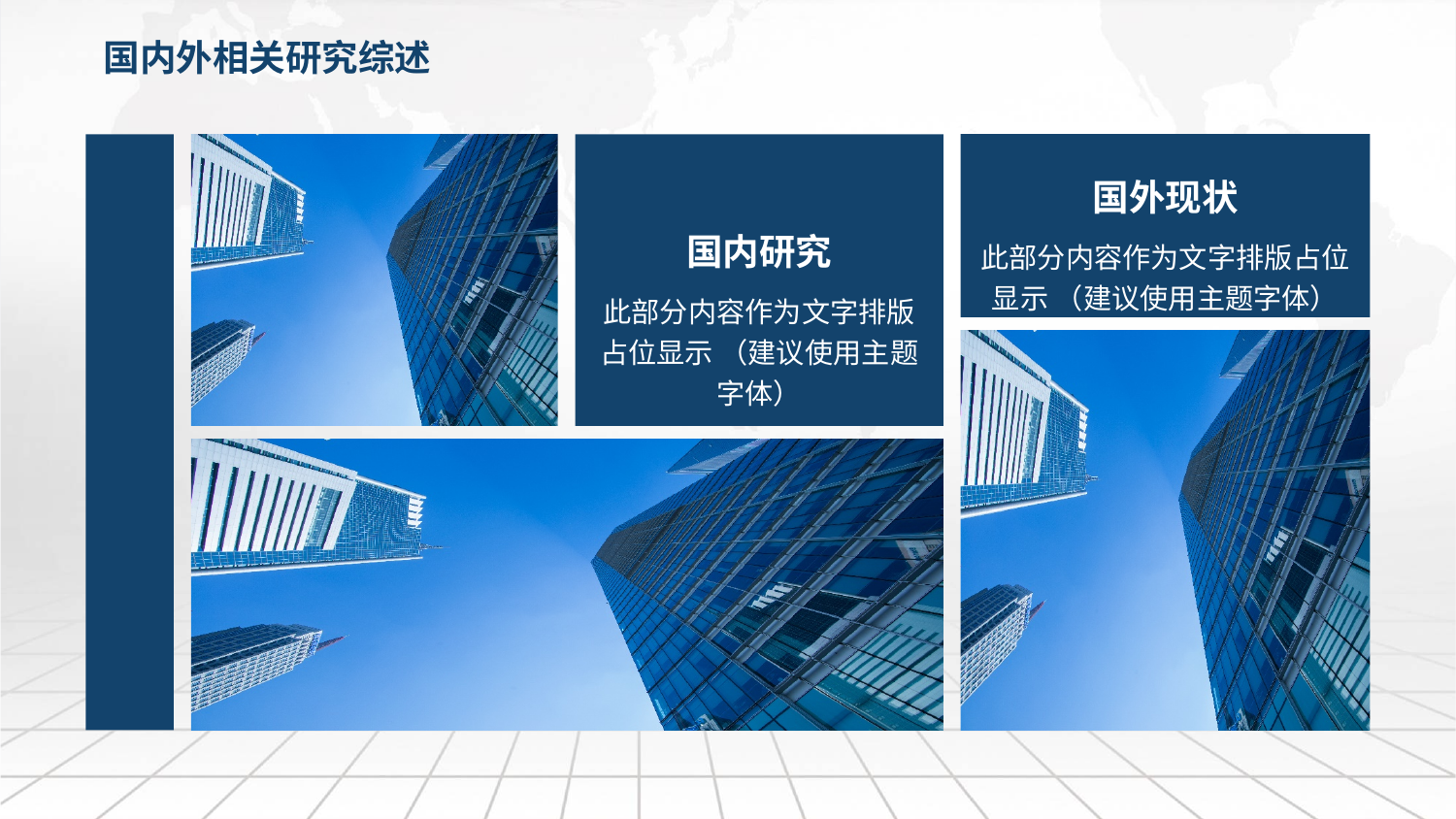

国内外相关研究综述

国外现状
此部分内容作为文字排版占位显示 （建议使用主题字体）

国内研究
此部分内容作为文字排版占位显示 （建议使用主题字体）